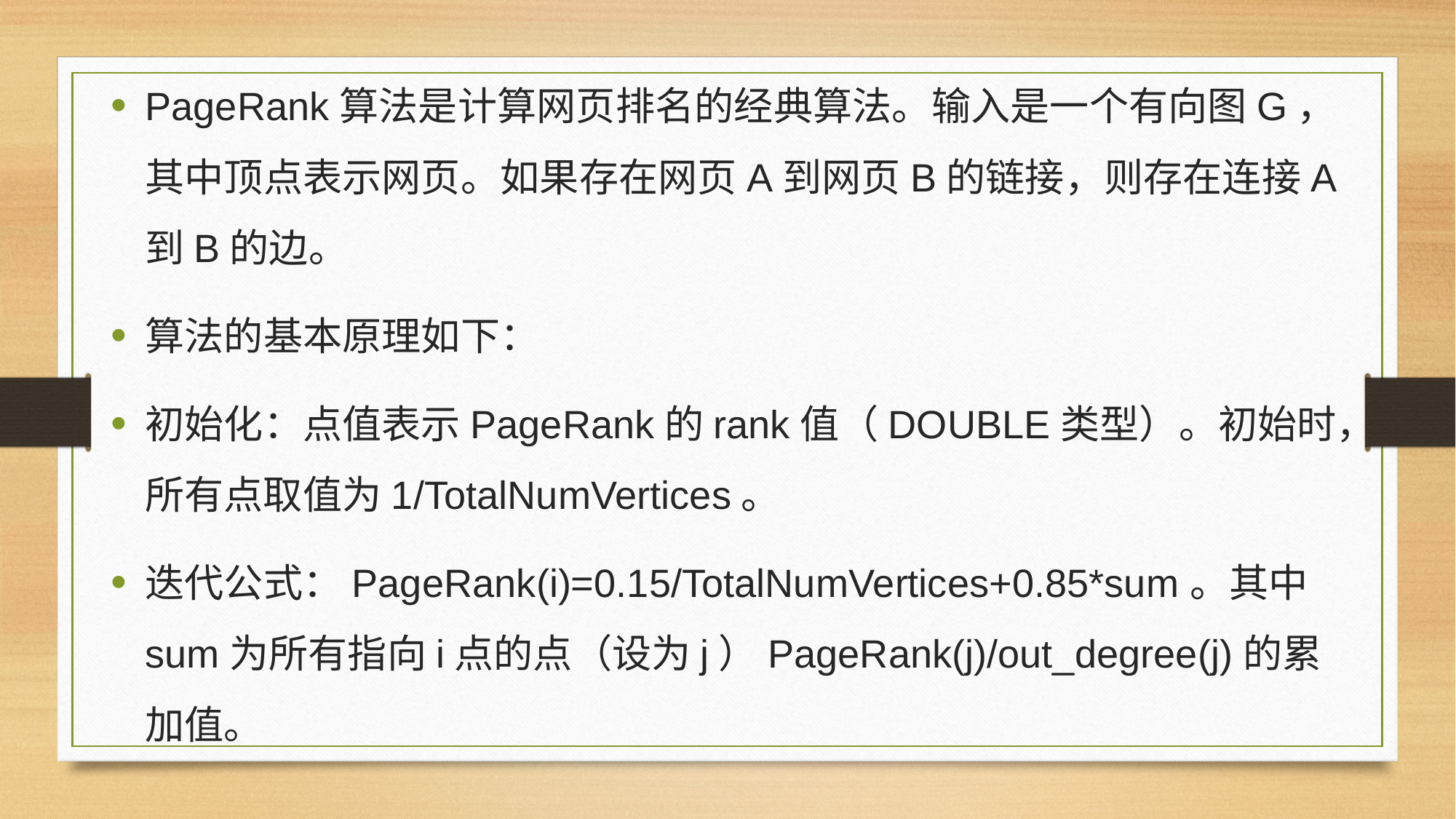

PageRank算法是计算网页排名的经典算法。输入是一个有向图G，其中顶点表示网页。如果存在网页A到网页B的链接，则存在连接A到B的边。
算法的基本原理如下：
初始化：点值表示PageRank的rank值（DOUBLE类型）。初始时，所有点取值为1/TotalNumVertices。
迭代公式：PageRank(i)=0.15/TotalNumVertices+0.85*sum。其中sum为所有指向i点的点（设为j）PageRank(j)/out_degree(j)的累加值。